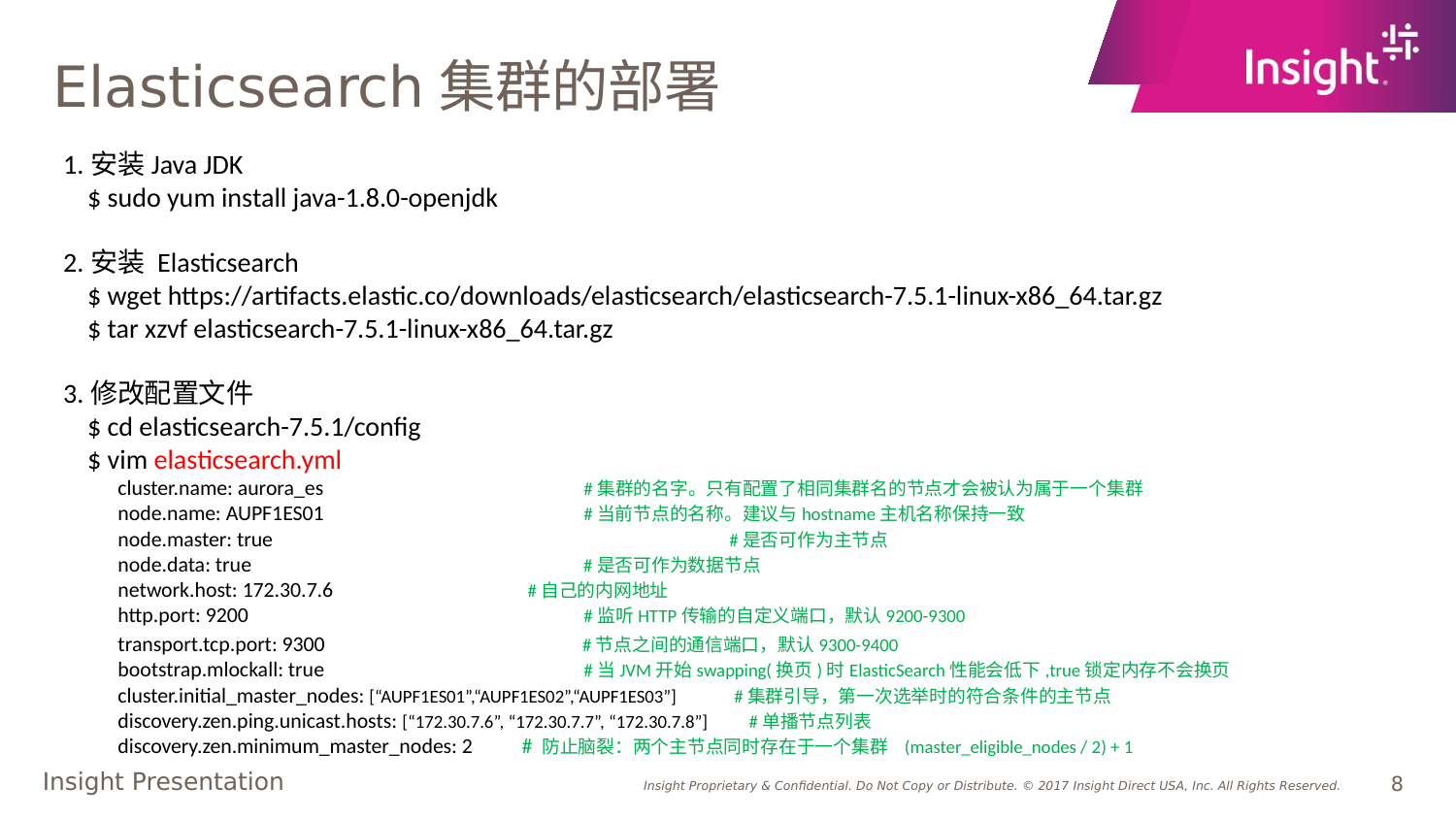

Elasticsearch集群的部署
1.安装Java JDK
    $ sudo yum install java-1.8.0-openjdk

2.安装 Elasticsearch
    $ wget https://artifacts.elastic.co/downloads/elasticsearch/elasticsearch-7.5.1-linux-x86_64.tar.gz
    $ tar xzvf elasticsearch-7.5.1-linux-x86_64.tar.gz

3.修改配置文件
    $ cd elasticsearch-7.5.1/config
    $ vim elasticsearch.yml
cluster.name: aurora_es 		      #集群的名字。只有配置了相同集群名的节点才会被认为属于一个集群
node.name: AUPF1ES01		      #当前节点的名称。建议与hostname主机名称保持一致
node.master: true		  	      #是否可作为主节点
node.data: true			       #是否可作为数据节点
network.host: 172.30.7.6                                        #自己的内网地址
http.port: 9200			      #监听HTTP传输的自定义端口，默认9200-9300
transport.tcp.port: 9300		     #节点之间的通信端口，默认9300-9400
bootstrap.mlockall: true		      #当JVM开始swapping(换页)时ElasticSearch性能会低下,true锁定内存不会换页
cluster.initial_master_nodes: [“AUPF1ES01”,“AUPF1ES02”,“AUPF1ES03”]              #集群引导，第一次选举时的符合条件的主节点
discovery.zen.ping.unicast.hosts: [“172.30.7.6”, “172.30.7.7”, “172.30.7.8”]          #单播节点列表
discovery.zen.minimum_master_nodes: 2          # 防止脑裂：两个主节点同时存在于一个集群   (master_eligible_nodes / 2) + 1